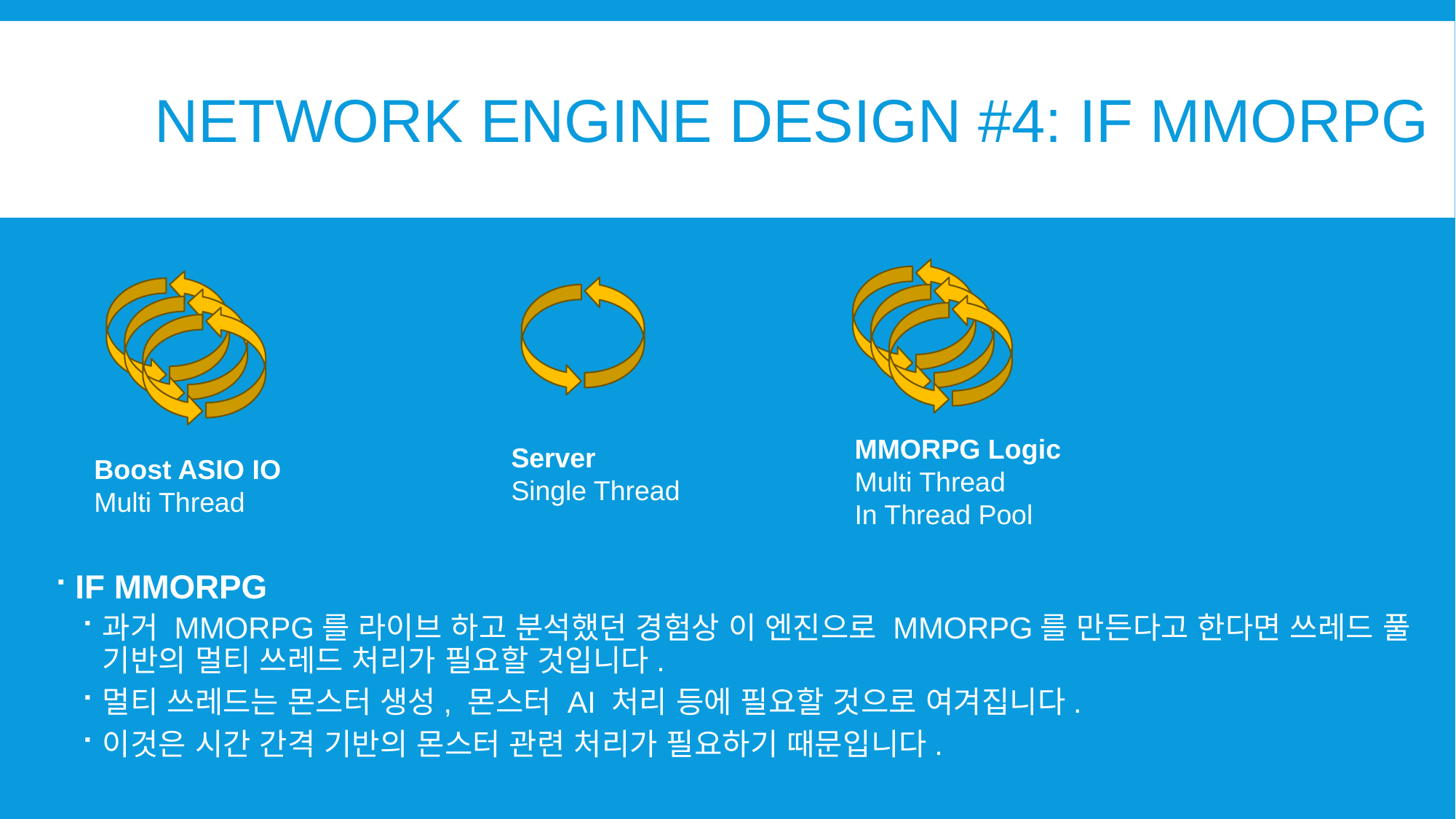

# Network Engine Design #4: IF MMORPG

MMORPG Logic
Multi Thread
In Thread Pool
Server
Single Thread
Boost ASIO IO
Multi Thread
IF MMORPG
과거 MMORPG를 라이브 하고 분석했던 경험상 이 엔진으로 MMORPG를 만든다고 한다면 쓰레드 풀 기반의 멀티 쓰레드 처리가 필요할 것입니다.
멀티 쓰레드는 몬스터 생성, 몬스터 AI 처리 등에 필요할 것으로 여겨집니다.
이것은 시간 간격 기반의 몬스터 관련 처리가 필요하기 때문입니다.